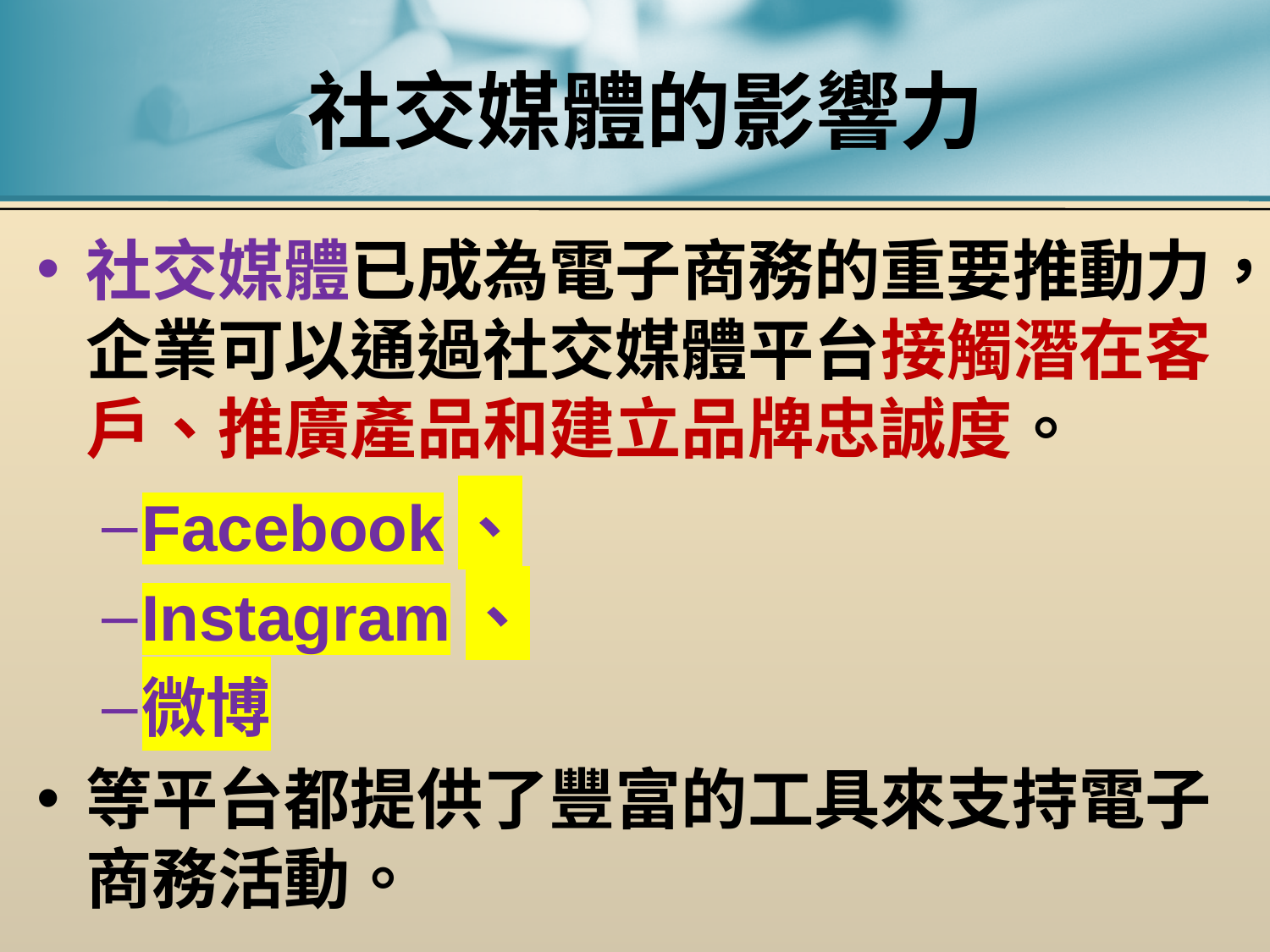

# 社交媒體的影響力
社交媒體已成為電子商務的重要推動力，企業可以通過社交媒體平台接觸潛在客戶、推廣產品和建立品牌忠誠度。
Facebook、
Instagram、
微博
等平台都提供了豐富的工具來支持電子商務活動。